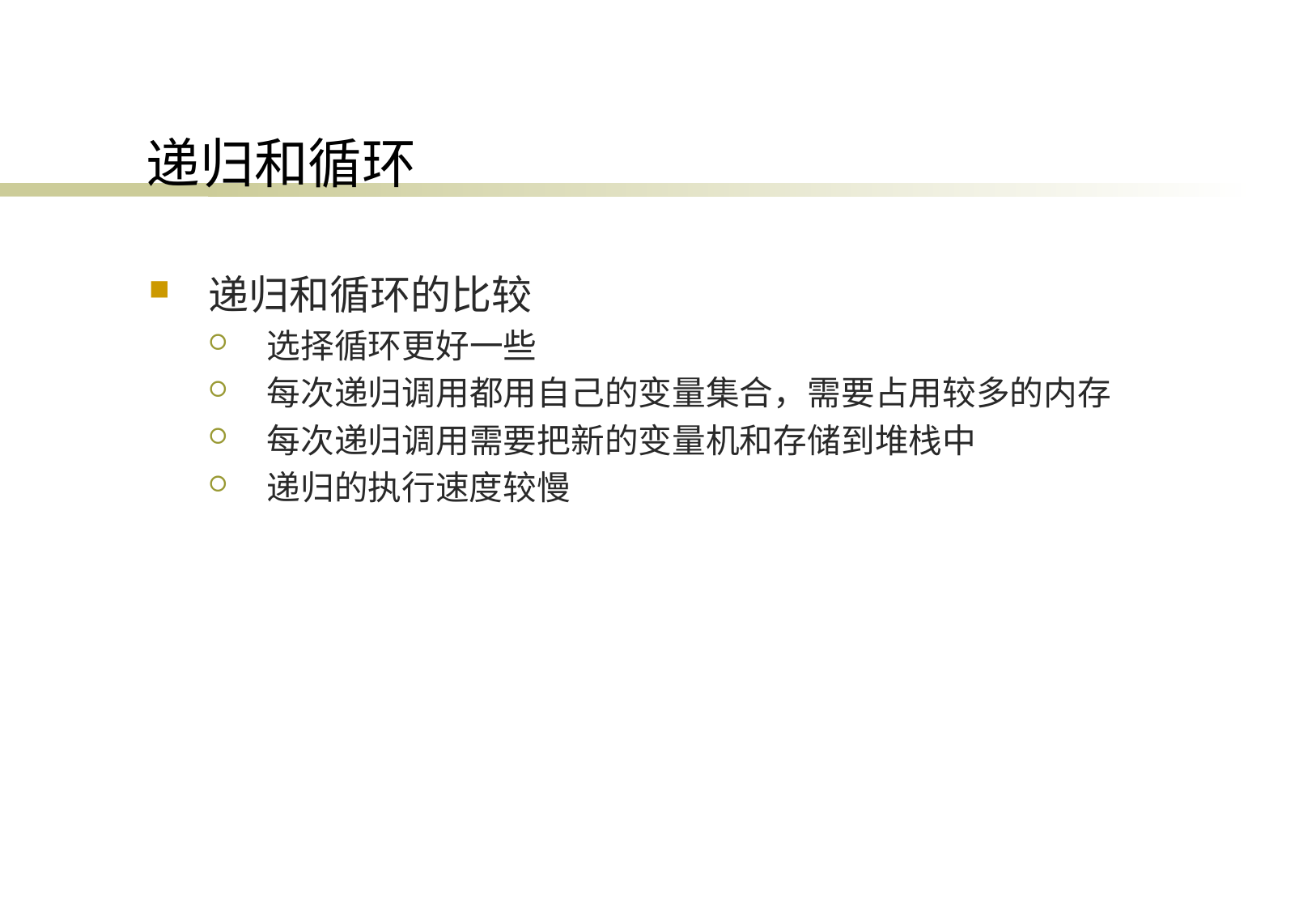

# 递归和循环
递归和循环的比较
选择循环更好一些
每次递归调用都用自己的变量集合，需要占用较多的内存
每次递归调用需要把新的变量机和存储到堆栈中
递归的执行速度较慢